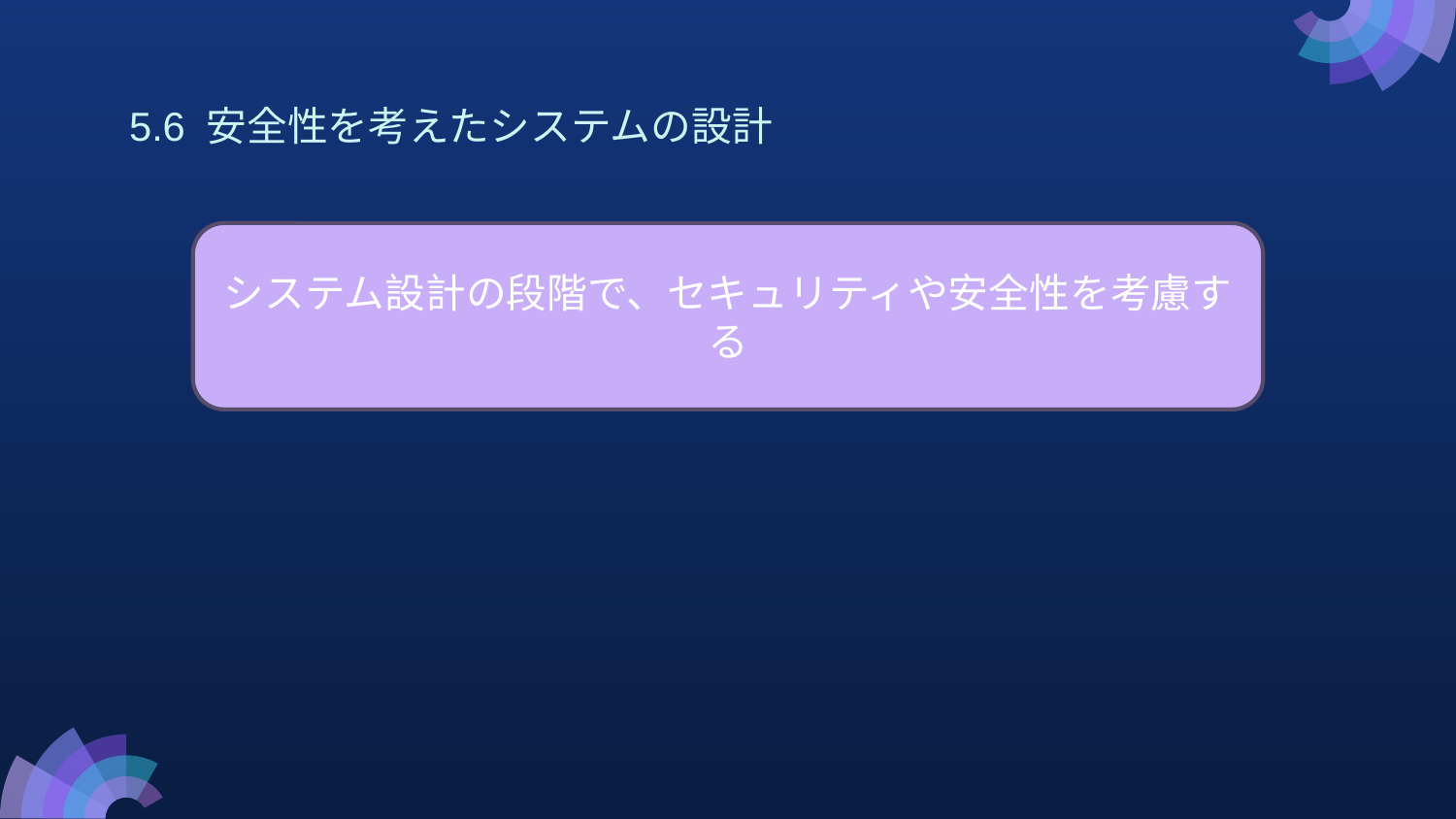

# 5.6 安全性を考えたシステムの設計
システム設計の段階で、セキュリティや安全性を考慮する